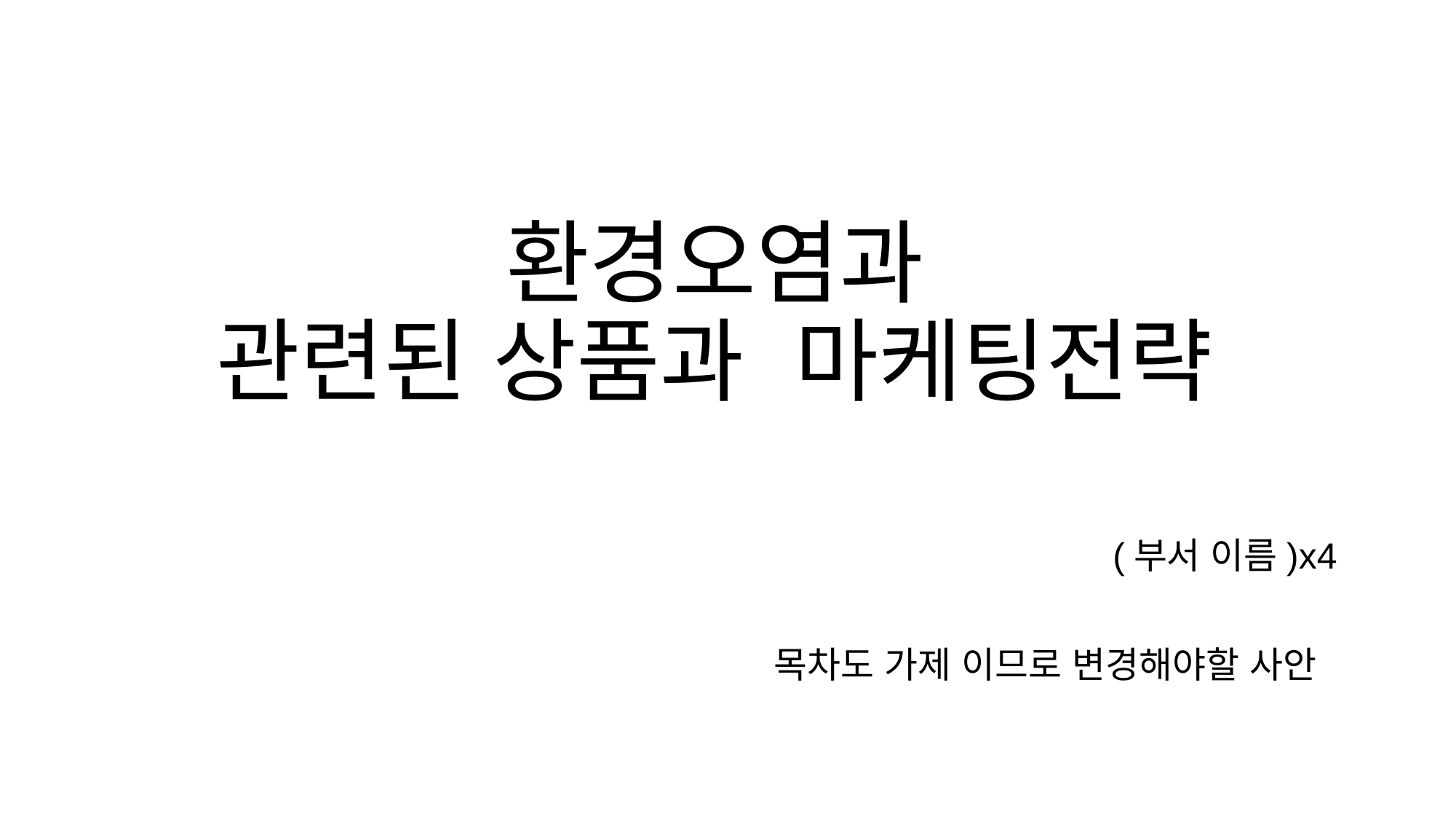

# 환경오염과 관련된 상품과  마케팅전략
(부서 이름)x4

목차도 가제 이므로 변경해야할 사안